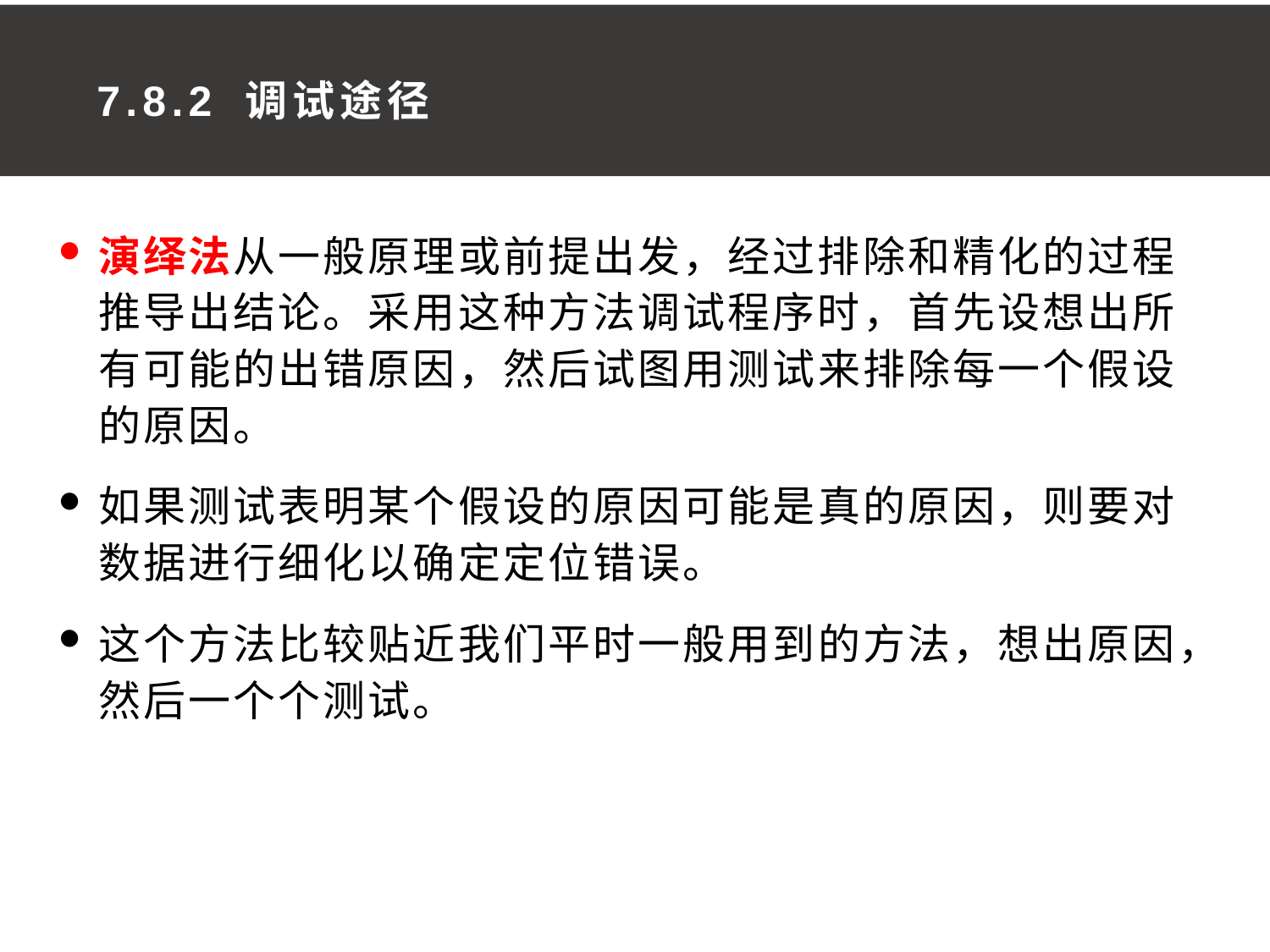

7.8.2 调试途径
演绎法从一般原理或前提出发，经过排除和精化的过程推导出结论。采用这种方法调试程序时，首先设想出所有可能的出错原因，然后试图用测试来排除每一个假设的原因。
如果测试表明某个假设的原因可能是真的原因，则要对数据进行细化以确定定位错误。
这个方法比较贴近我们平时一般用到的方法，想出原因，然后一个个测试。